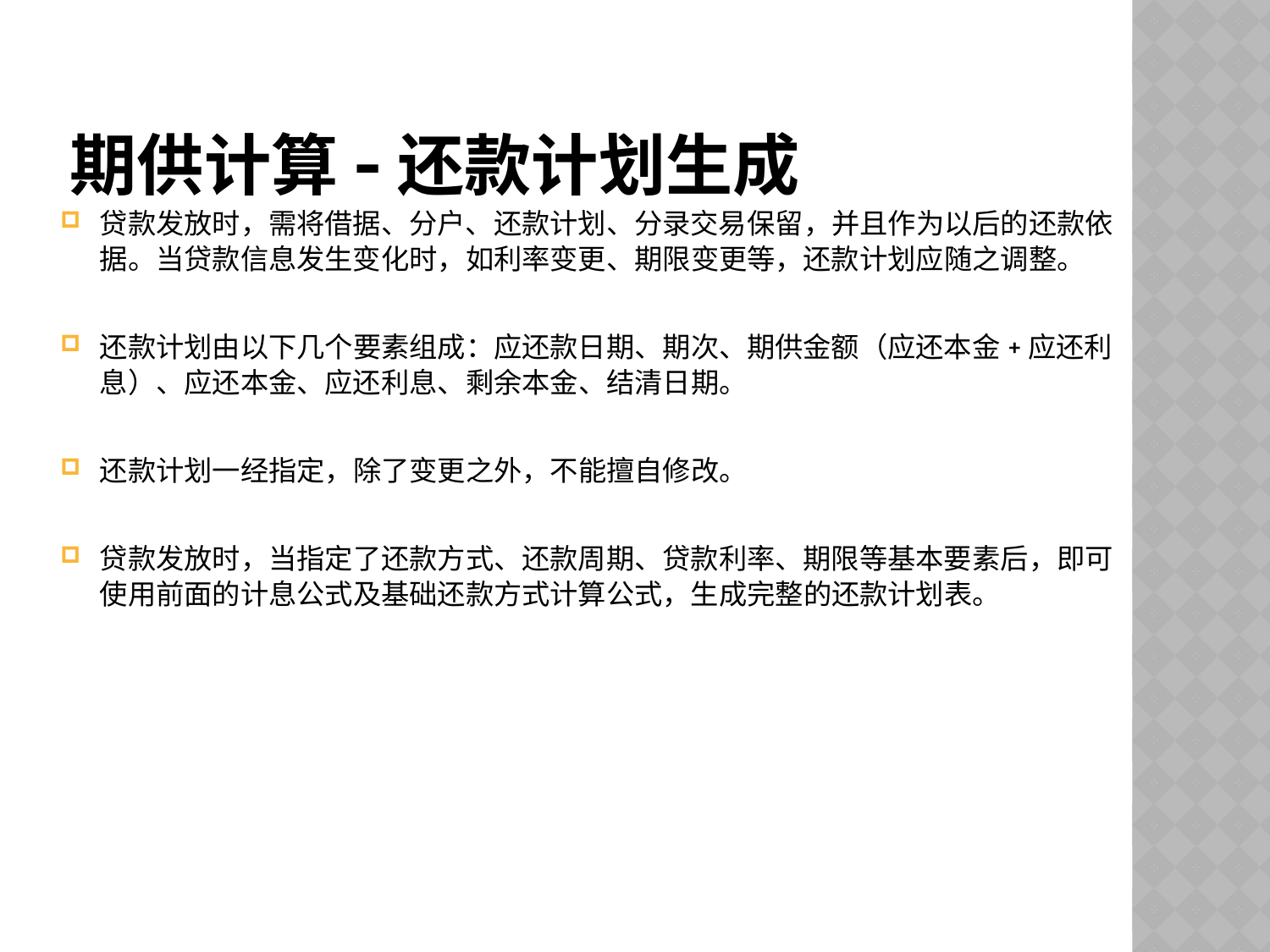

# 期供计算-还款计划生成
贷款发放时，需将借据、分户、还款计划、分录交易保留，并且作为以后的还款依据。当贷款信息发生变化时，如利率变更、期限变更等，还款计划应随之调整。

还款计划由以下几个要素组成：应还款日期、期次、期供金额（应还本金+应还利息）、应还本金、应还利息、剩余本金、结清日期。

还款计划一经指定，除了变更之外，不能擅自修改。

贷款发放时，当指定了还款方式、还款周期、贷款利率、期限等基本要素后，即可使用前面的计息公式及基础还款方式计算公式，生成完整的还款计划表。